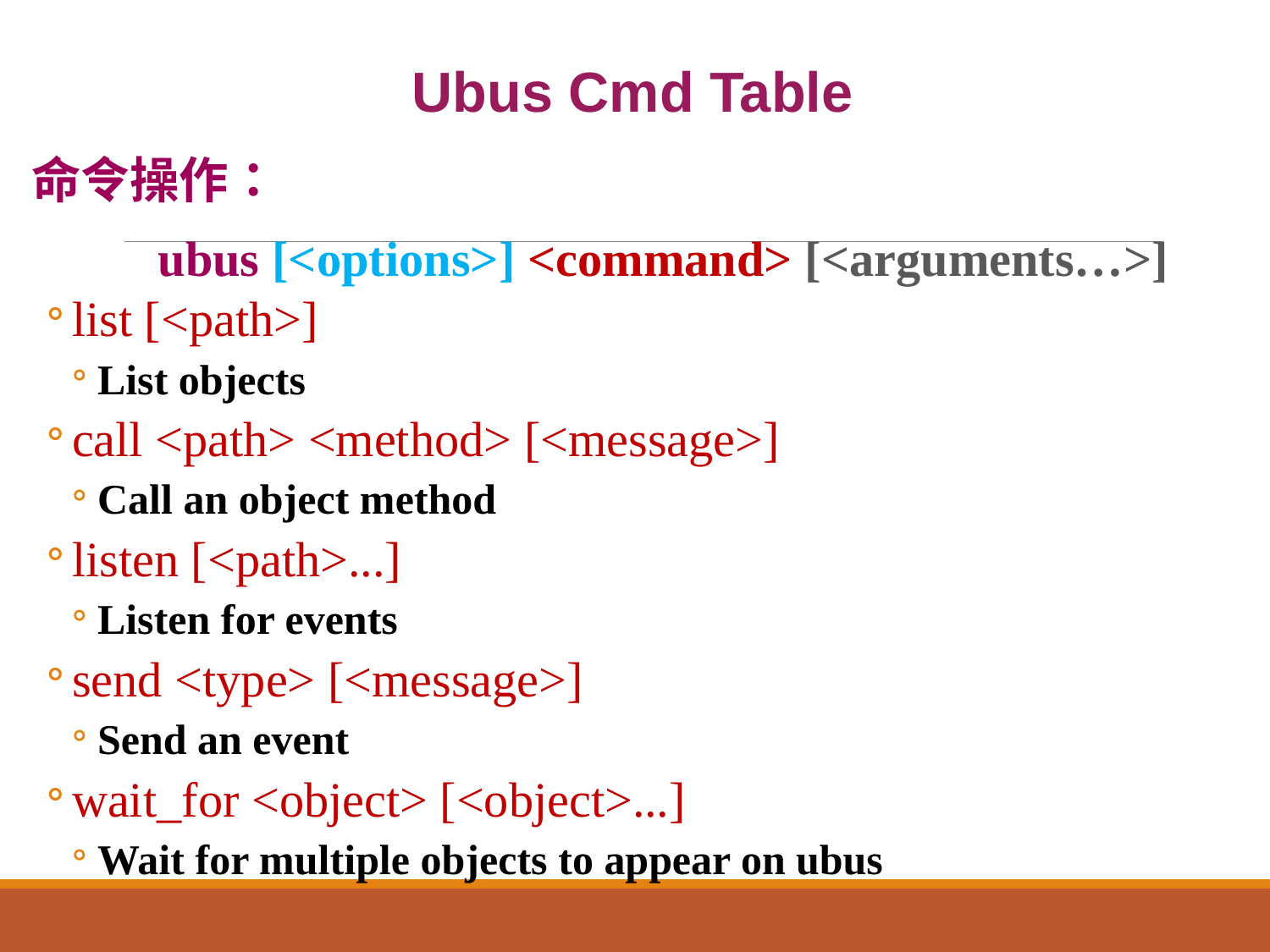

Ubus Cmd Table
命令操作：
	 ubus [<options>] <command> [<arguments…>]
list [<path>]
List objects
call <path> <method> [<message>]
Call an object method
listen [<path>...]
Listen for events
send <type> [<message>]
Send an event
wait_for <object> [<object>...]
Wait for multiple objects to appear on ubus